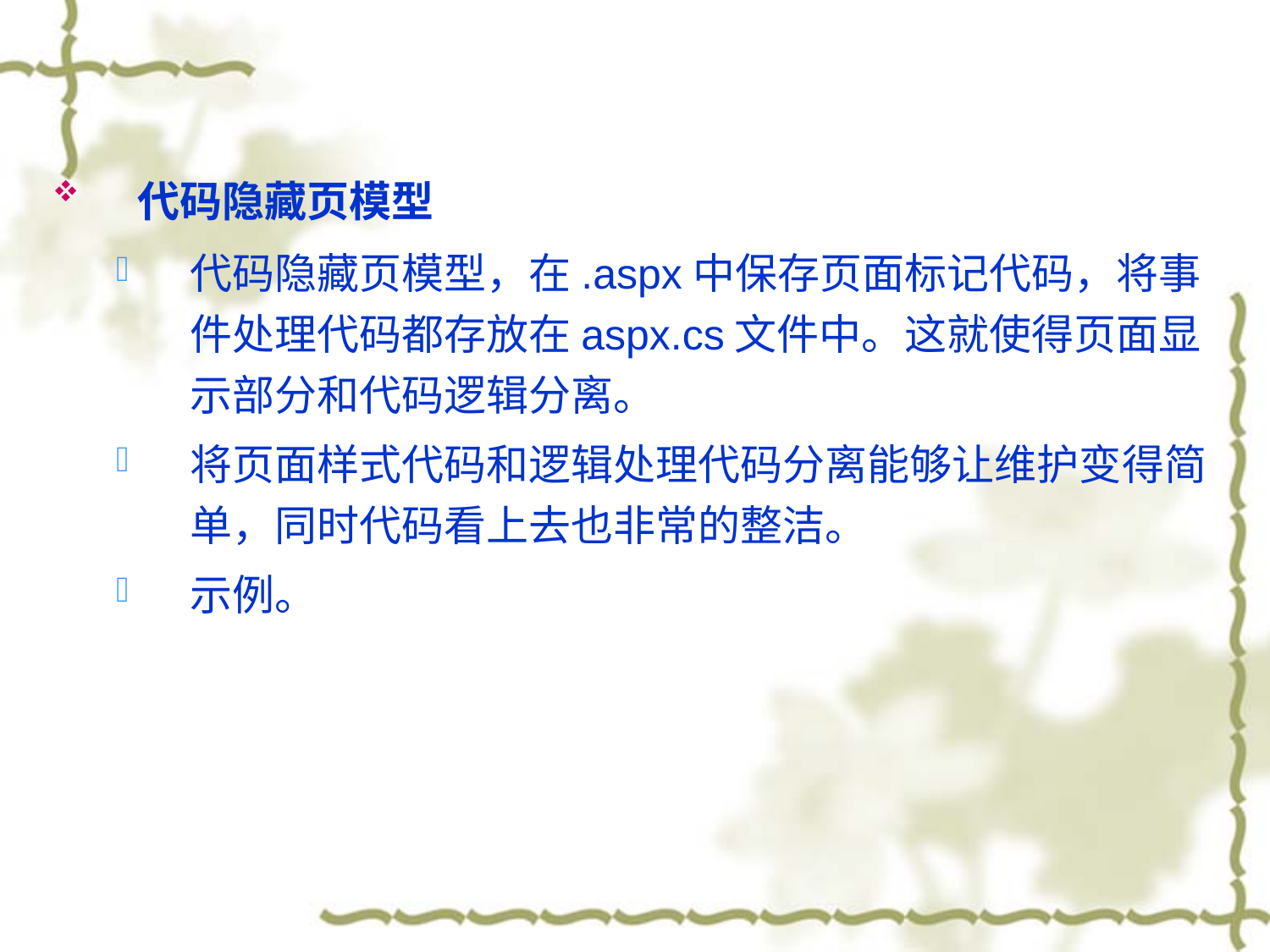

代码隐藏页模型
代码隐藏页模型，在.aspx中保存页面标记代码，将事件处理代码都存放在aspx.cs文件中。这就使得页面显示部分和代码逻辑分离。
将页面样式代码和逻辑处理代码分离能够让维护变得简单，同时代码看上去也非常的整洁。
示例。